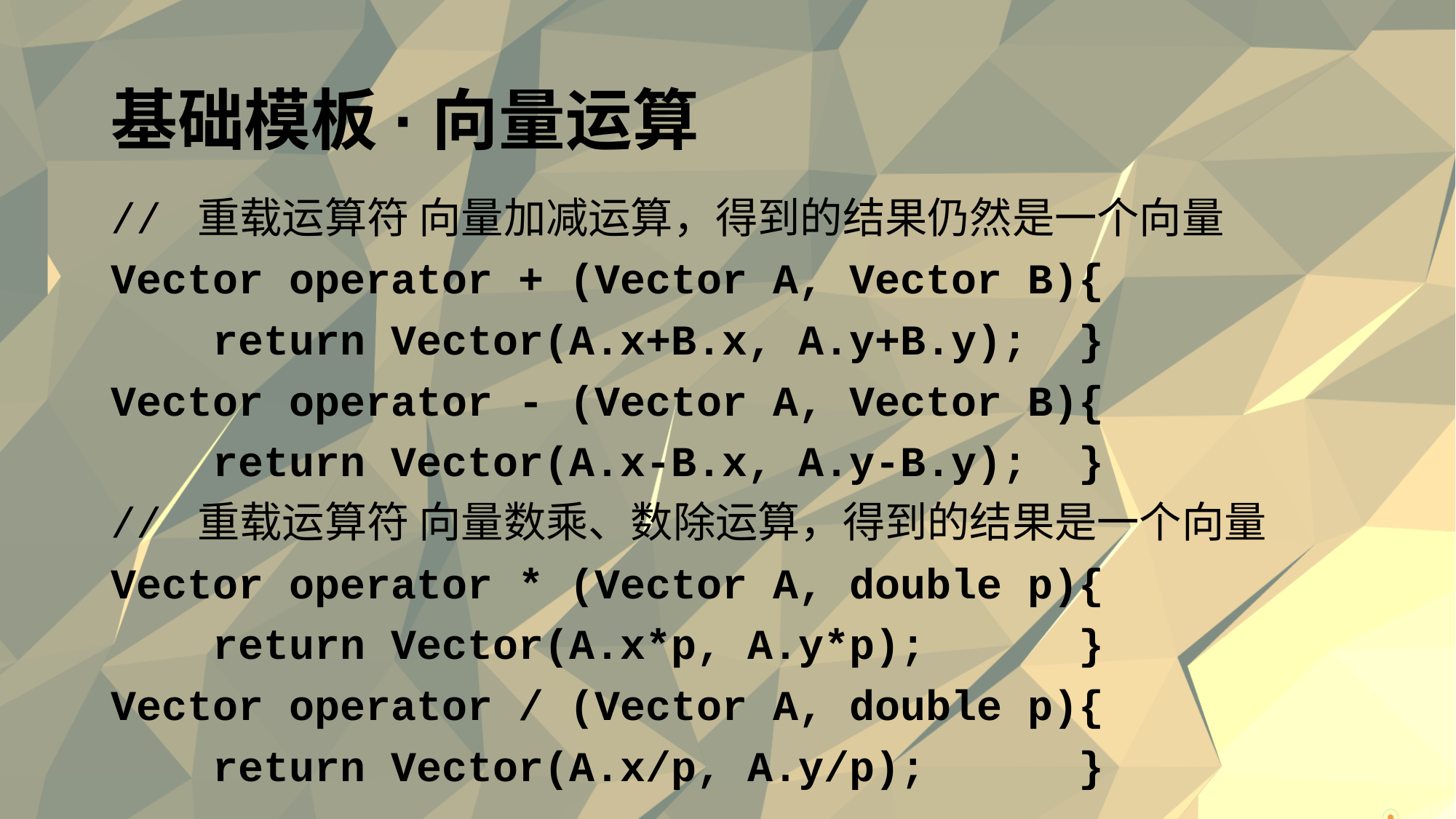

# 基础模板·向量运算
// 重载运算符 向量加减运算，得到的结果仍然是一个向量
Vector operator + (Vector A, Vector B){
    return Vector(A.x+B.x, A.y+B.y);  }
Vector operator - (Vector A, Vector B){
    return Vector(A.x-B.x, A.y-B.y);  }
// 重载运算符 向量数乘、数除运算，得到的结果是一个向量
Vector operator * (Vector A, double p){
    return Vector(A.x*p, A.y*p);      }
Vector operator / (Vector A, double p){
    return Vector(A.x/p, A.y/p);      }